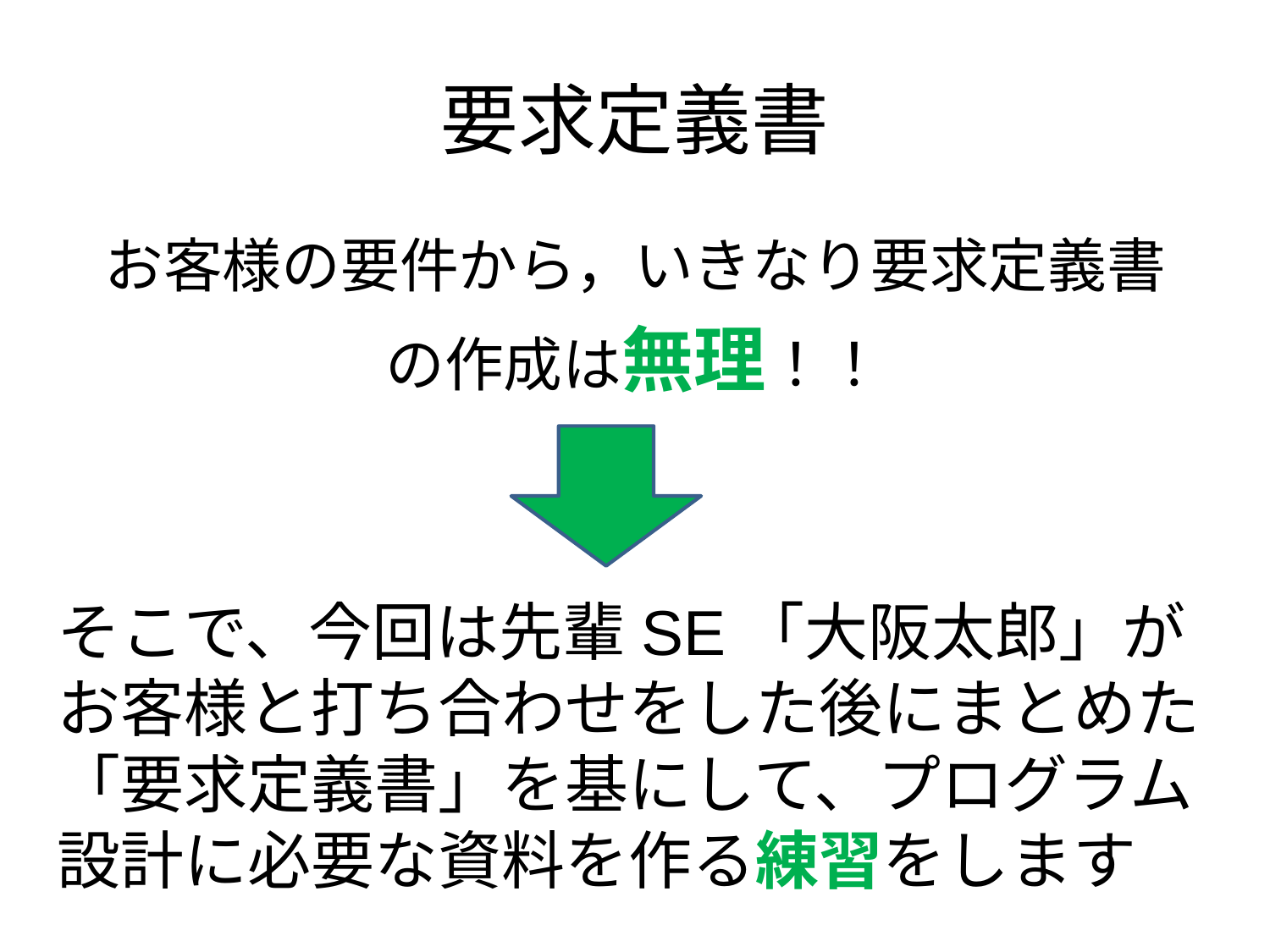

# 要求定義書
お客様の要件から，いきなり要求定義書
の作成は無理！！

そこで、今回は先輩SE「大阪太郎」がお客様と打ち合わせをした後にまとめた「要求定義書」を基にして、プログラム設計に必要な資料を作る練習をします